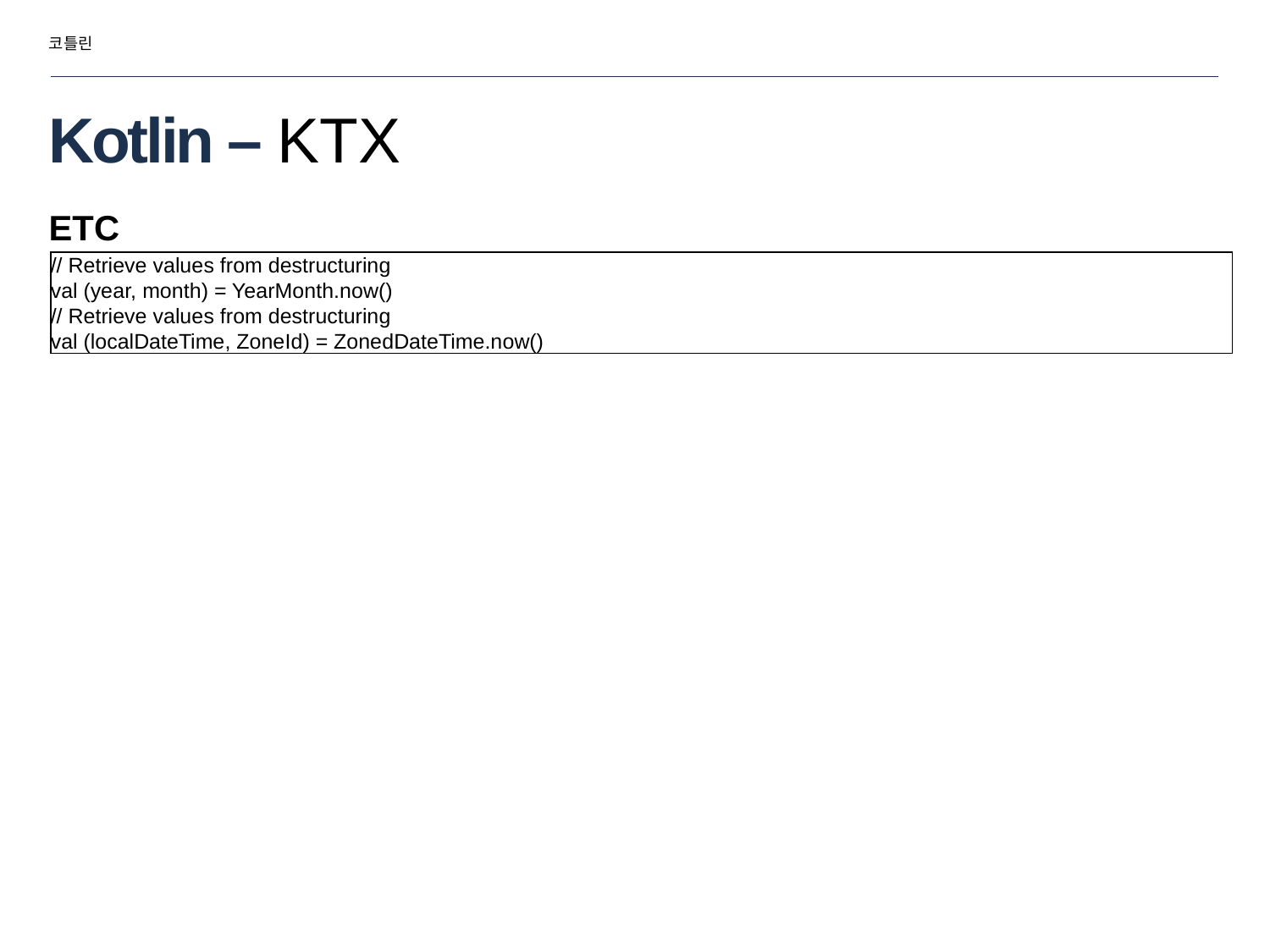

코틀린
# Kotlin – KTX
ETC
// Retrieve values from destructuring
val (year, month) = YearMonth.now()
// Retrieve values from destructuring
val (localDateTime, ZoneId) = ZonedDateTime.now()